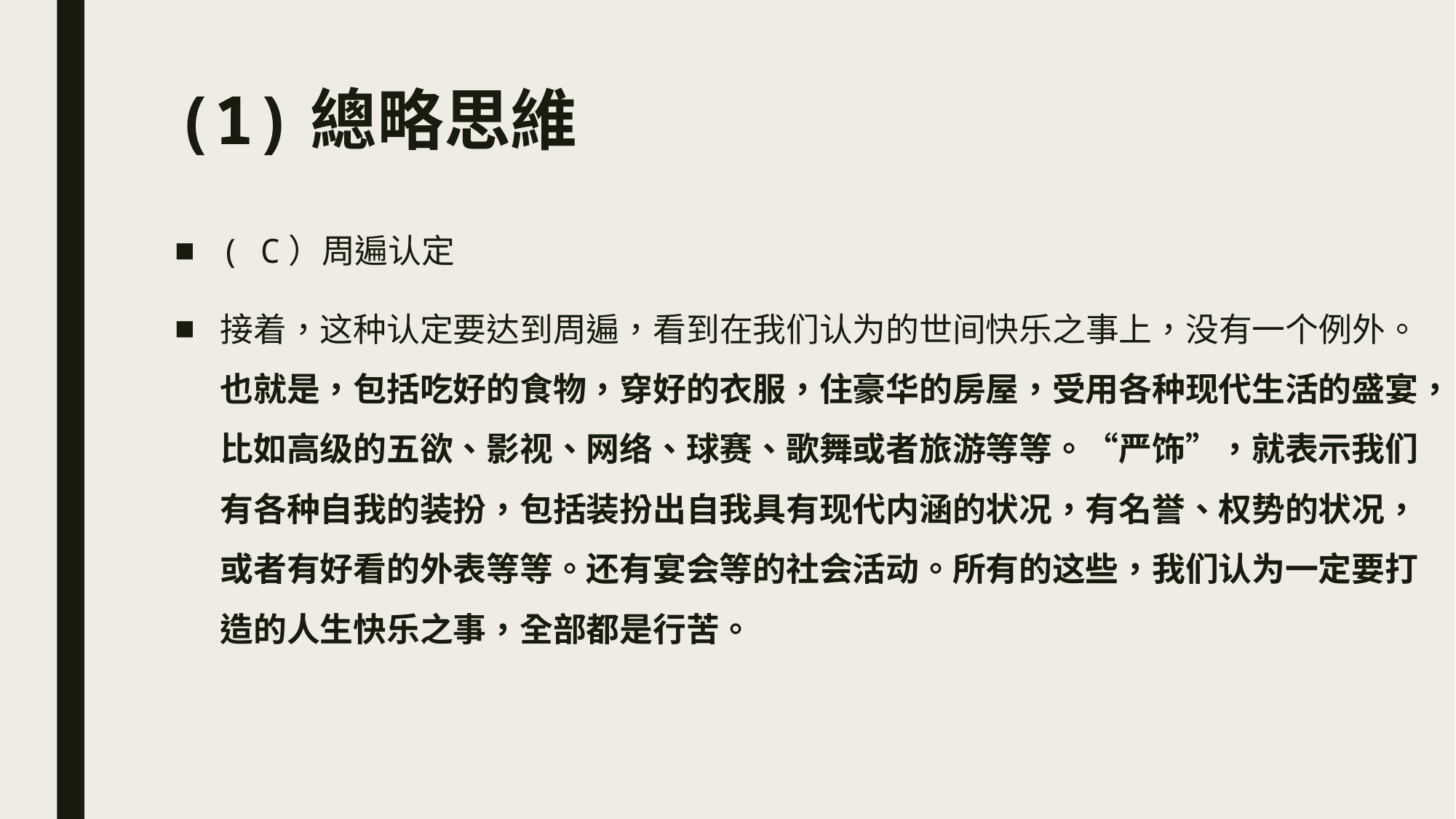

# (1)總略思維
( C）周遍认定
接着，这种认定要达到周遍，看到在我们认为的世间快乐之事上，没有一个例外。
也就是，包括吃好的食物，穿好的衣服，住豪华的房屋，受用各种现代生活的盛宴，比如高级的五欲、影视、网络、球赛、歌舞或者旅游等等。“严饰”，就表示我们有各种自我的装扮，包括装扮出自我具有现代内涵的状况，有名誉、权势的状况，或者有好看的外表等等。还有宴会等的社会活动。所有的这些，我们认为一定要打造的人生快乐之事，全部都是行苦。